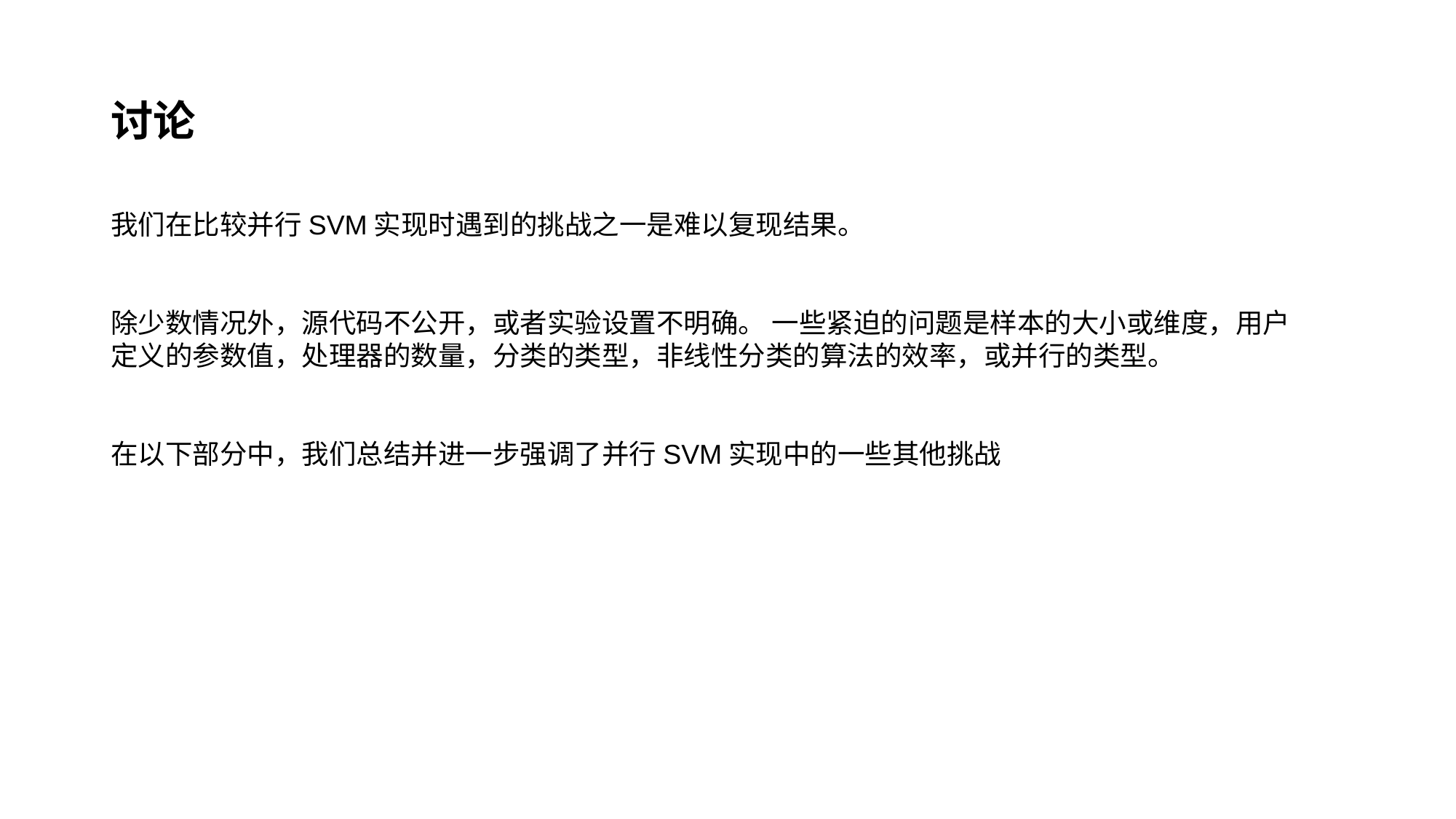

# 讨论
我们在比较并行SVM实现时遇到的挑战之一是难以复现结果。

除少数情况外，源代码不公开，或者实验设置不明确。 一些紧迫的问题是样本的大小或维度，用户定义的参数值，处理器的数量，分类的类型，非线性分类的算法的效率，或并行的类型。

在以下部分中，我们总结并进一步强调了并行SVM实现中的一些其他挑战